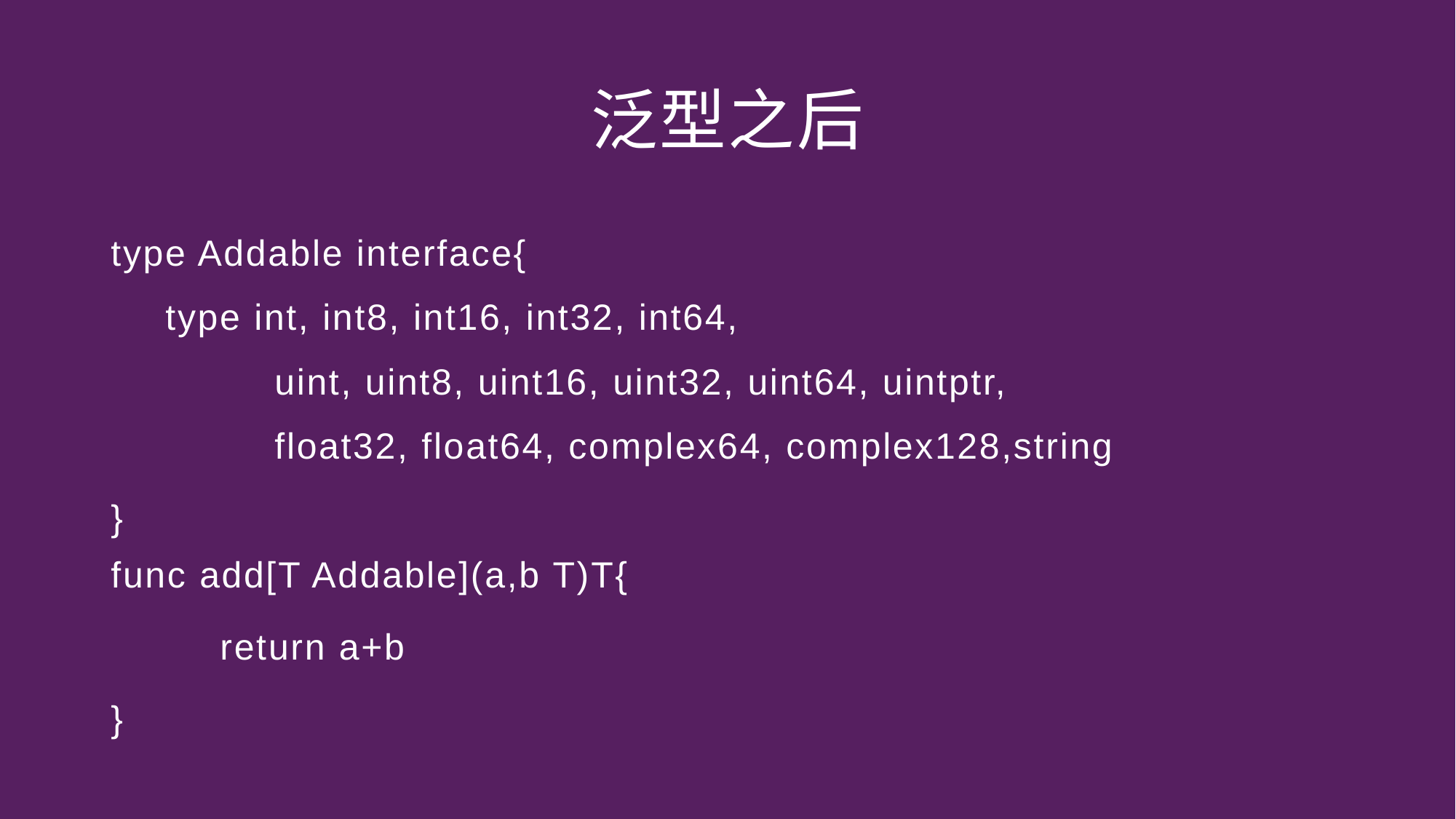

# 泛型之后
type Addable interface{
type int, int8, int16, int32, int64,
	uint, uint8, uint16, uint32, uint64, uintptr,
	float32, float64, complex64, complex128,string
}
func add[T Addable](a,b T)T{
	return a+b
}